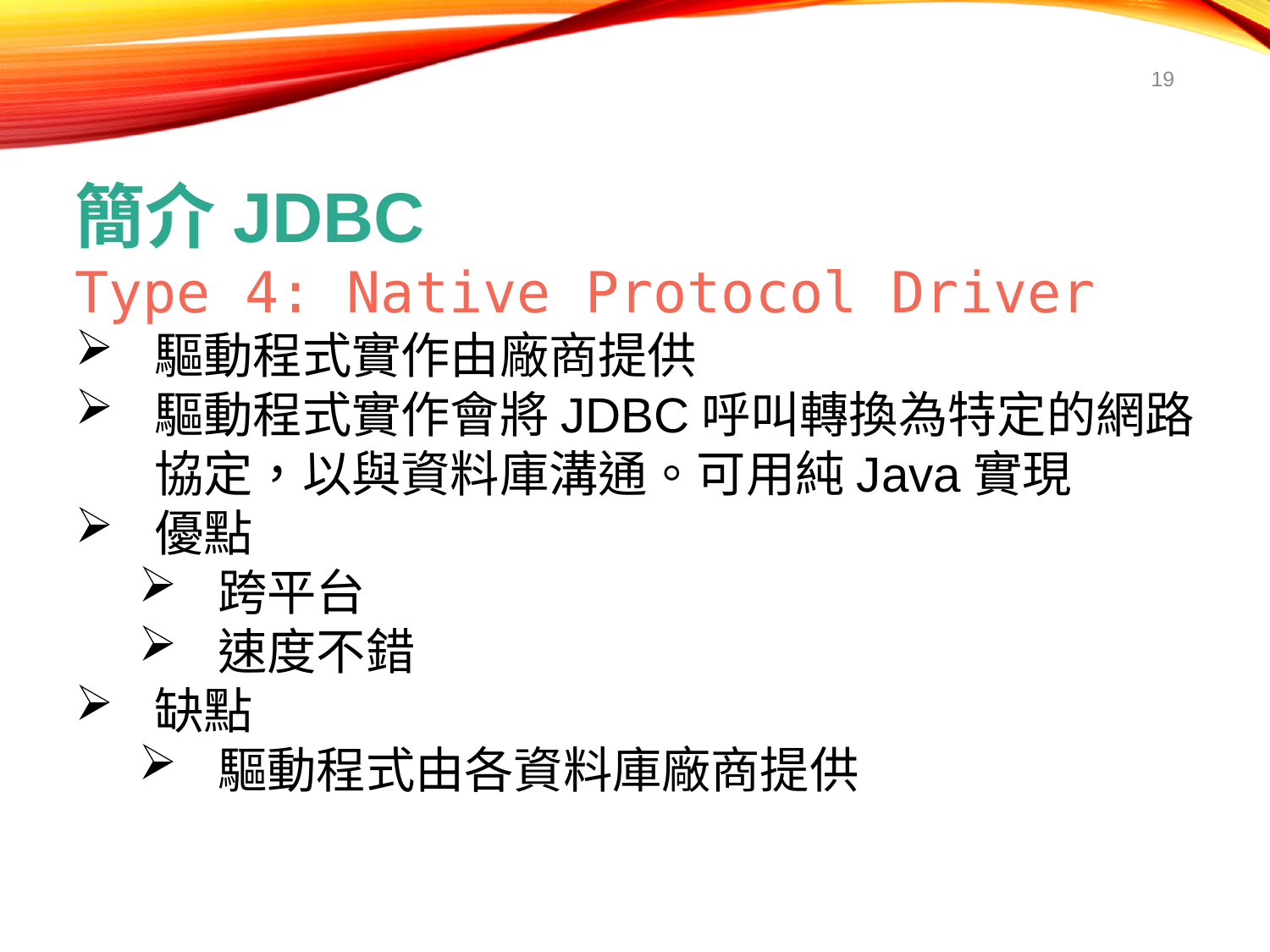

19
簡介JDBC
Type 4: Native Protocol Driver
驅動程式實作由廠商提供
驅動程式實作會將JDBC呼叫轉換為特定的網路協定，以與資料庫溝通。可用純Java實現
優點
跨平台
速度不錯
缺點
驅動程式由各資料庫廠商提供